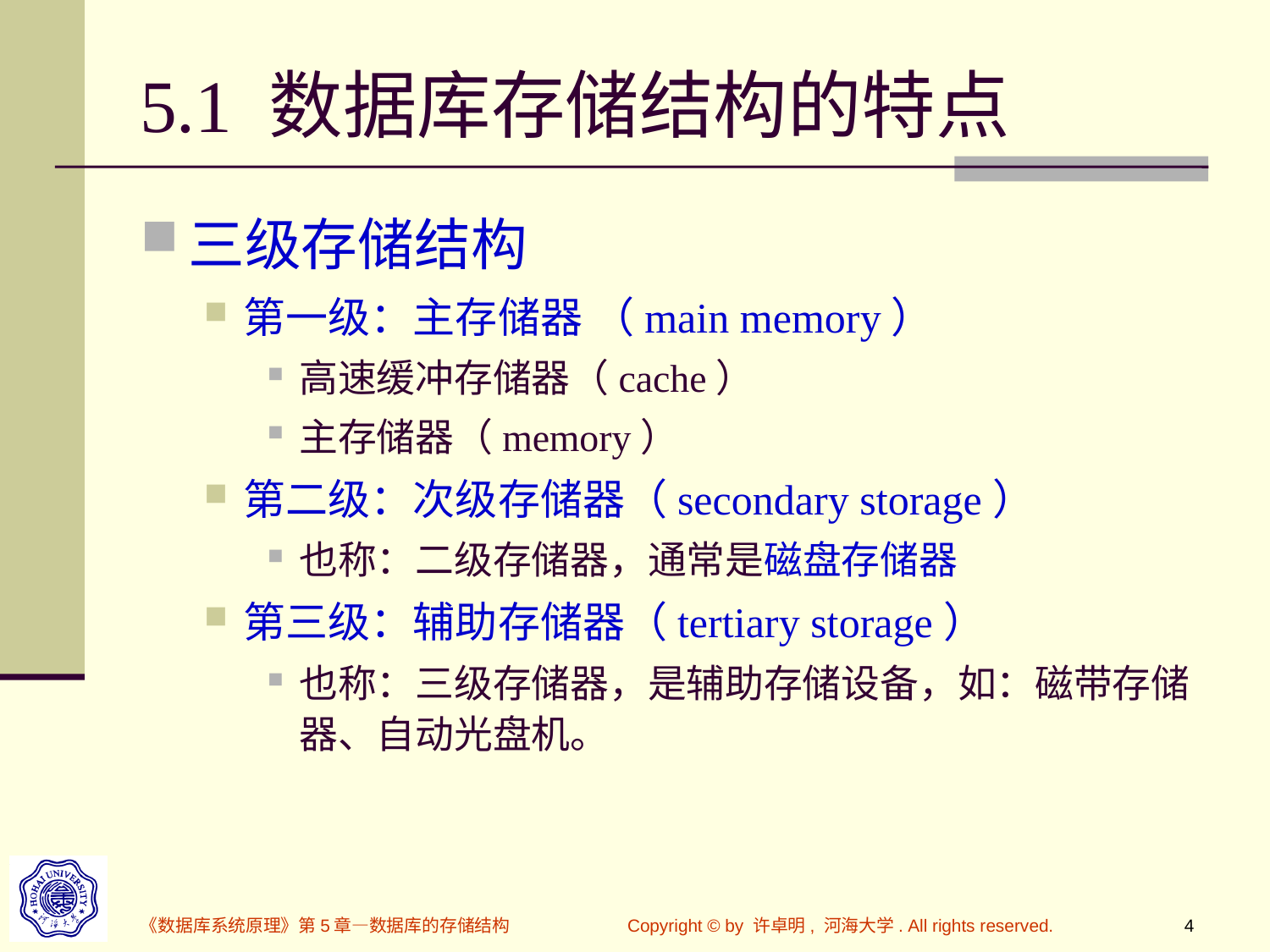

# 5.1 数据库存储结构的特点
三级存储结构
第一级：主存储器 （main memory）
高速缓冲存储器（cache）
主存储器（memory）
第二级：次级存储器（secondary storage）
也称：二级存储器，通常是磁盘存储器
第三级：辅助存储器（tertiary storage）
也称：三级存储器，是辅助存储设备，如：磁带存储器、自动光盘机。
《数据库系统原理》第5章—数据库的存储结构
Copyright © by 许卓明, 河海大学. All rights reserved.
4